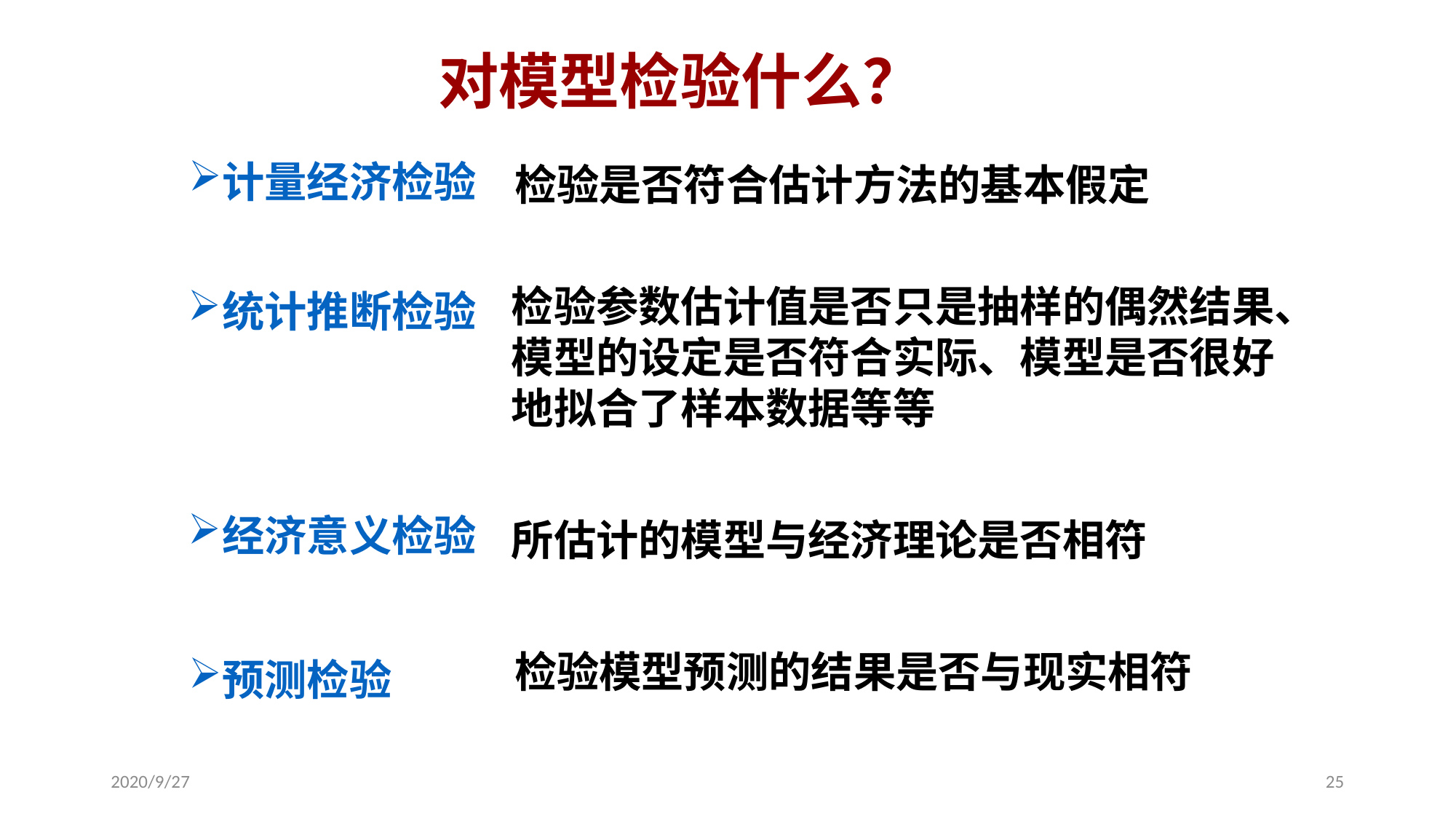

# 对模型检验什么？
计量经济检验
检验是否符合估计方法的基本假定
检验参数估计值是否只是抽样的偶然结果、模型的设定是否符合实际、模型是否很好地拟合了样本数据等等
统计推断检验
经济意义检验
所估计的模型与经济理论是否相符
检验模型预测的结果是否与现实相符
预测检验
2020/9/27
25